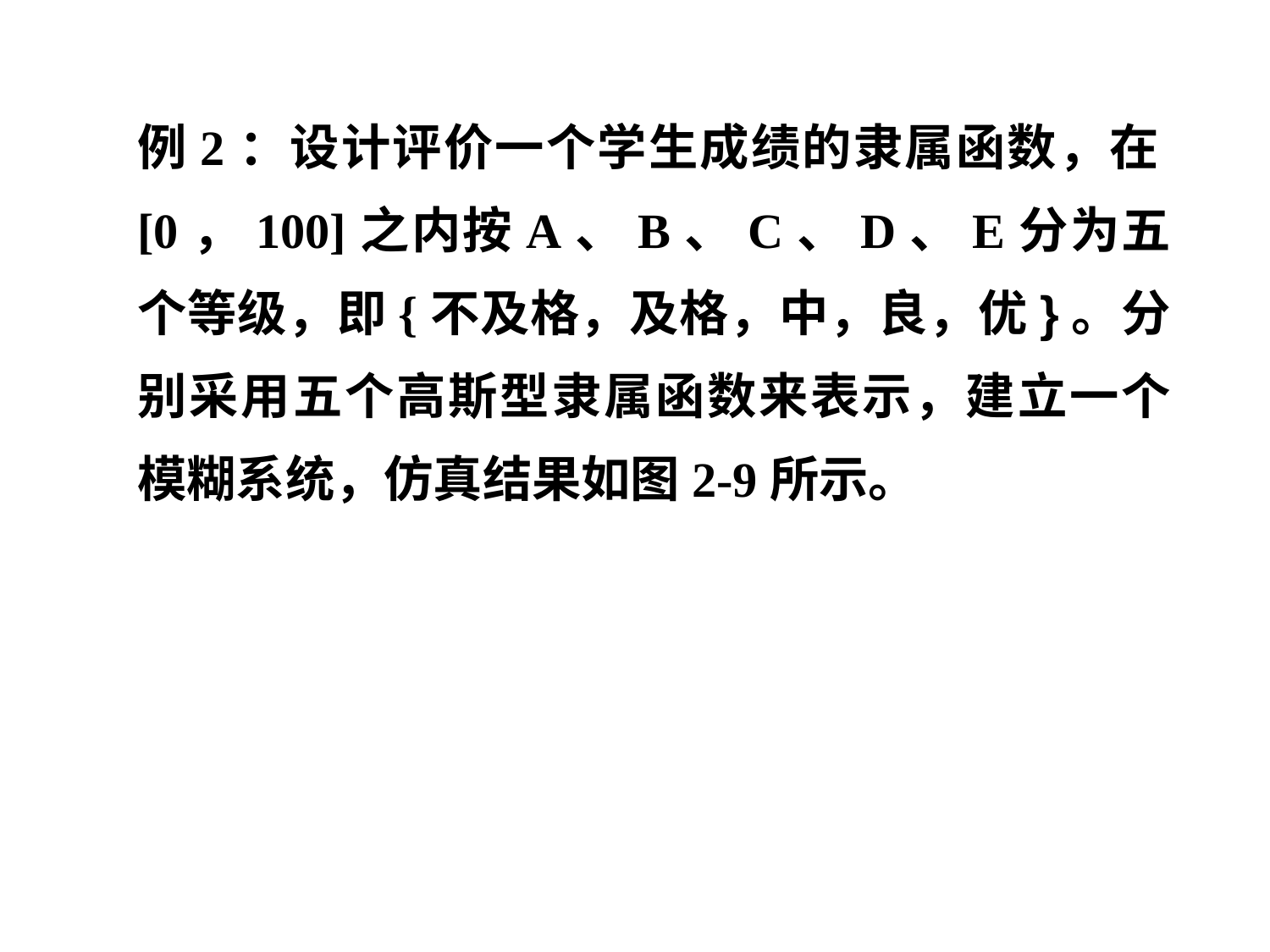

例2：设计评价一个学生成绩的隶属函数，在[0，100]之内按A、B、C、D、E分为五个等级，即{不及格，及格，中，良，优}。分别采用五个高斯型隶属函数来表示，建立一个模糊系统，仿真结果如图2-9所示。